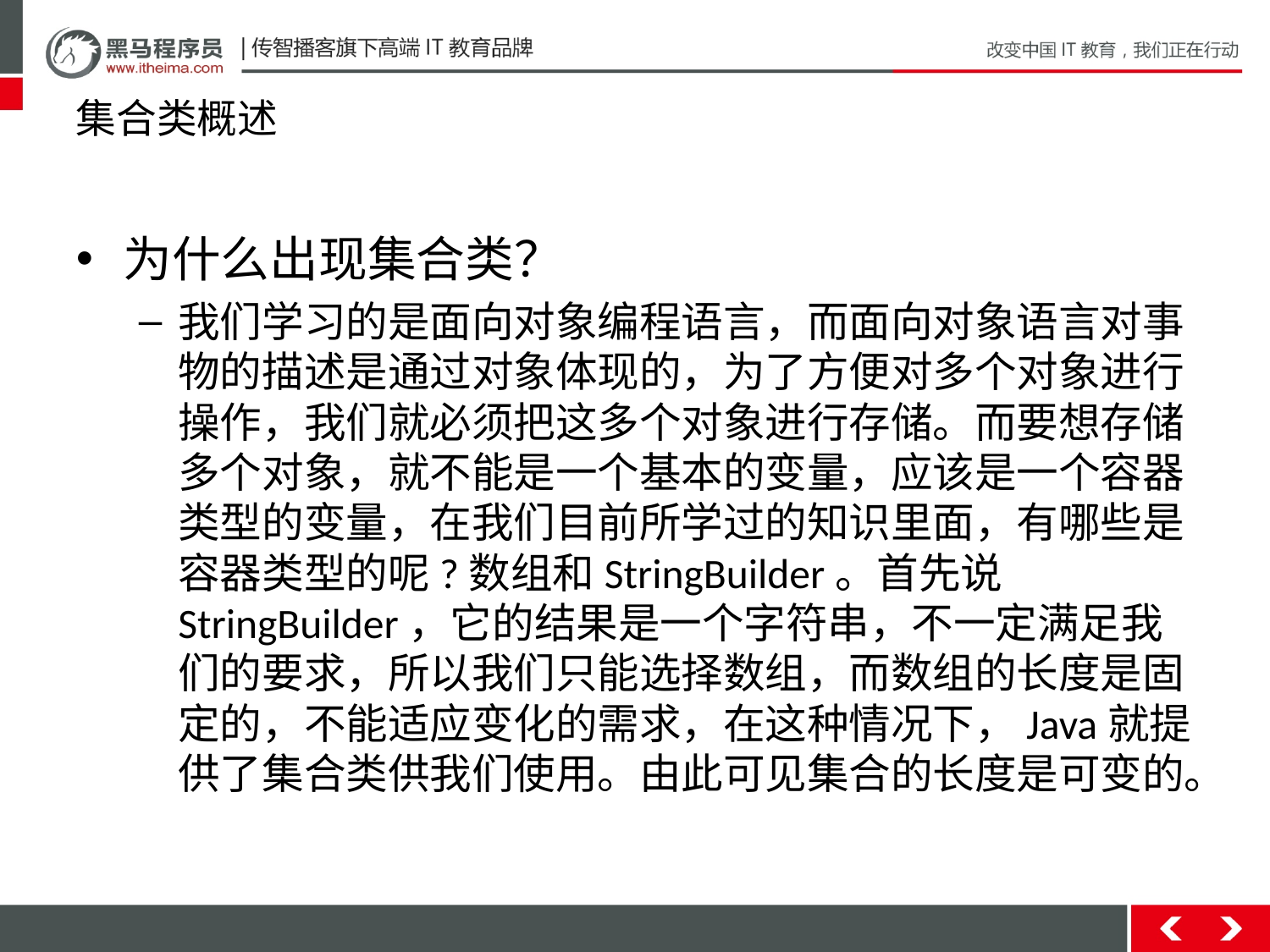

# 集合类概述
为什么出现集合类？
我们学习的是面向对象编程语言，而面向对象语言对事物的描述是通过对象体现的，为了方便对多个对象进行操作，我们就必须把这多个对象进行存储。而要想存储多个对象，就不能是一个基本的变量，应该是一个容器类型的变量，在我们目前所学过的知识里面，有哪些是容器类型的呢?数组和StringBuilder。首先说StringBuilder，它的结果是一个字符串，不一定满足我们的要求，所以我们只能选择数组，而数组的长度是固定的，不能适应变化的需求，在这种情况下，Java就提供了集合类供我们使用。由此可见集合的长度是可变的。